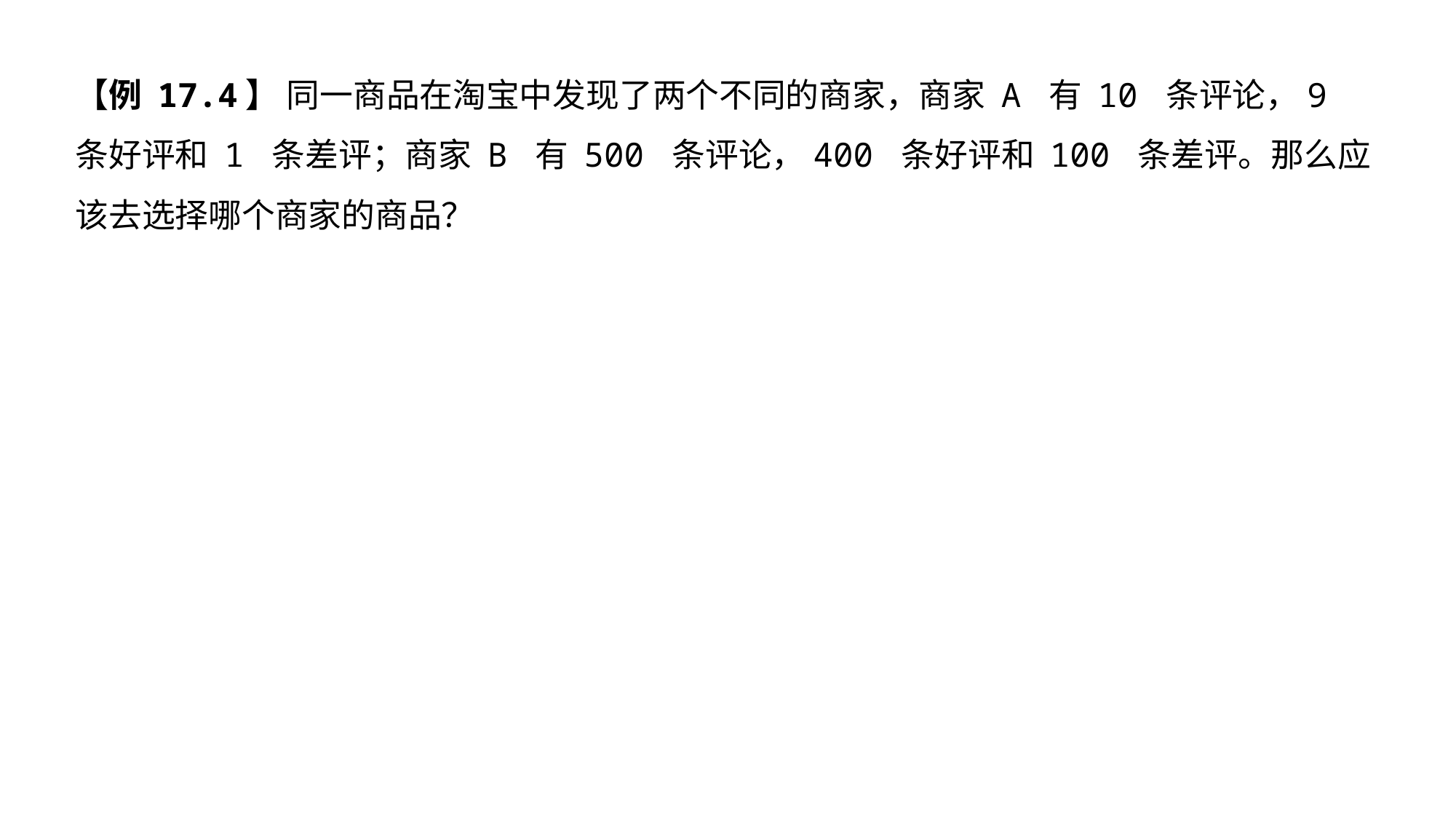

【例 17.4】 同一商品在淘宝中发现了两个不同的商家，商家 A 有 10 条评论，9 条好评和 1 条差评；商家 B 有 500 条评论，400 条好评和 100 条差评。那么应该去选择哪个商家的商品？